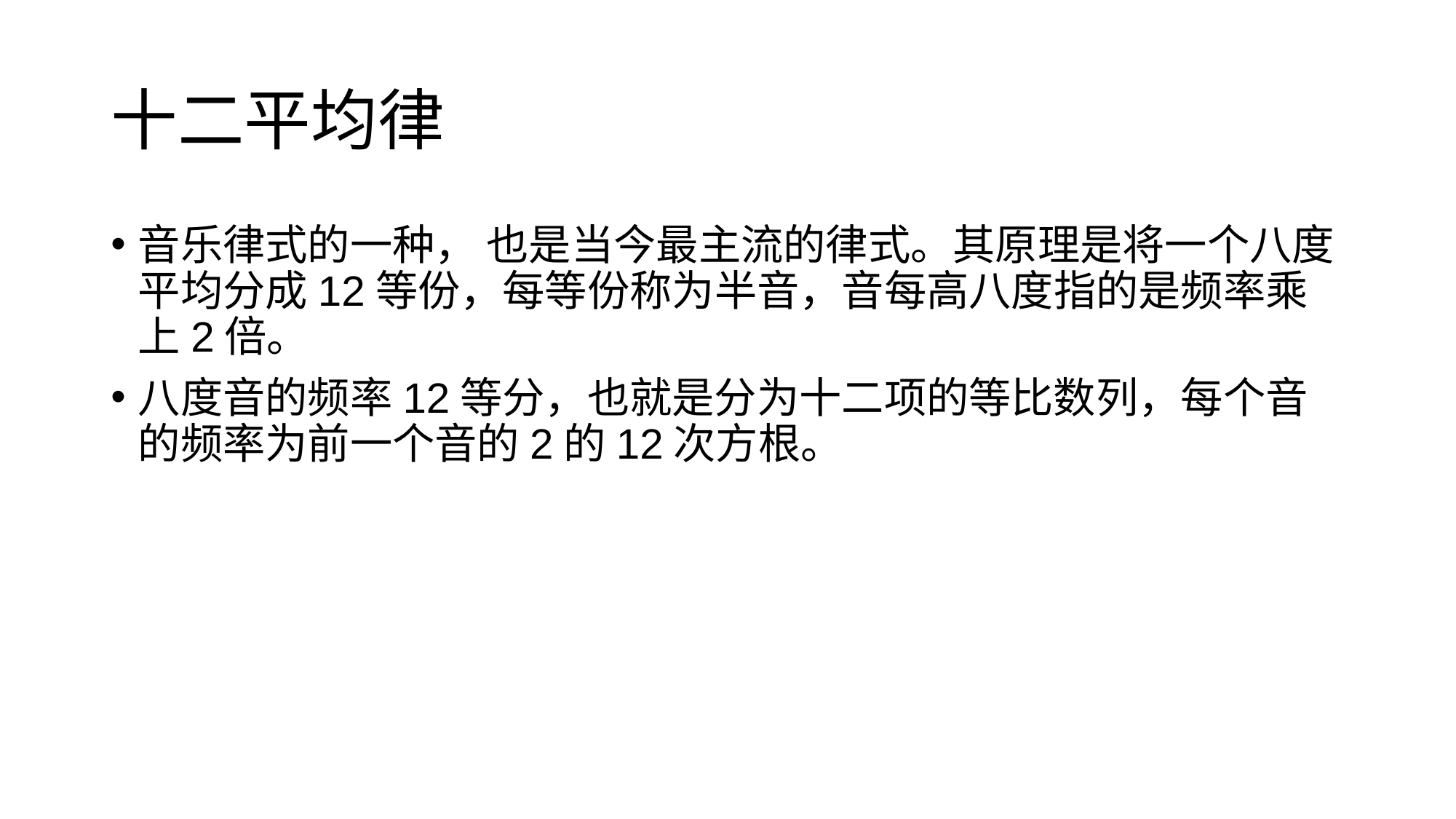

# 十二平均律
音乐律式的一种， 也是当今最主流的律式。其原理是将一个八度平均分成12等份，每等份称为半音，音每高八度指的是频率乘上2倍。
八度音的频率12等分，也就是分为十二项的等比数列，每个音的频率为前一个音的2的12次方根。